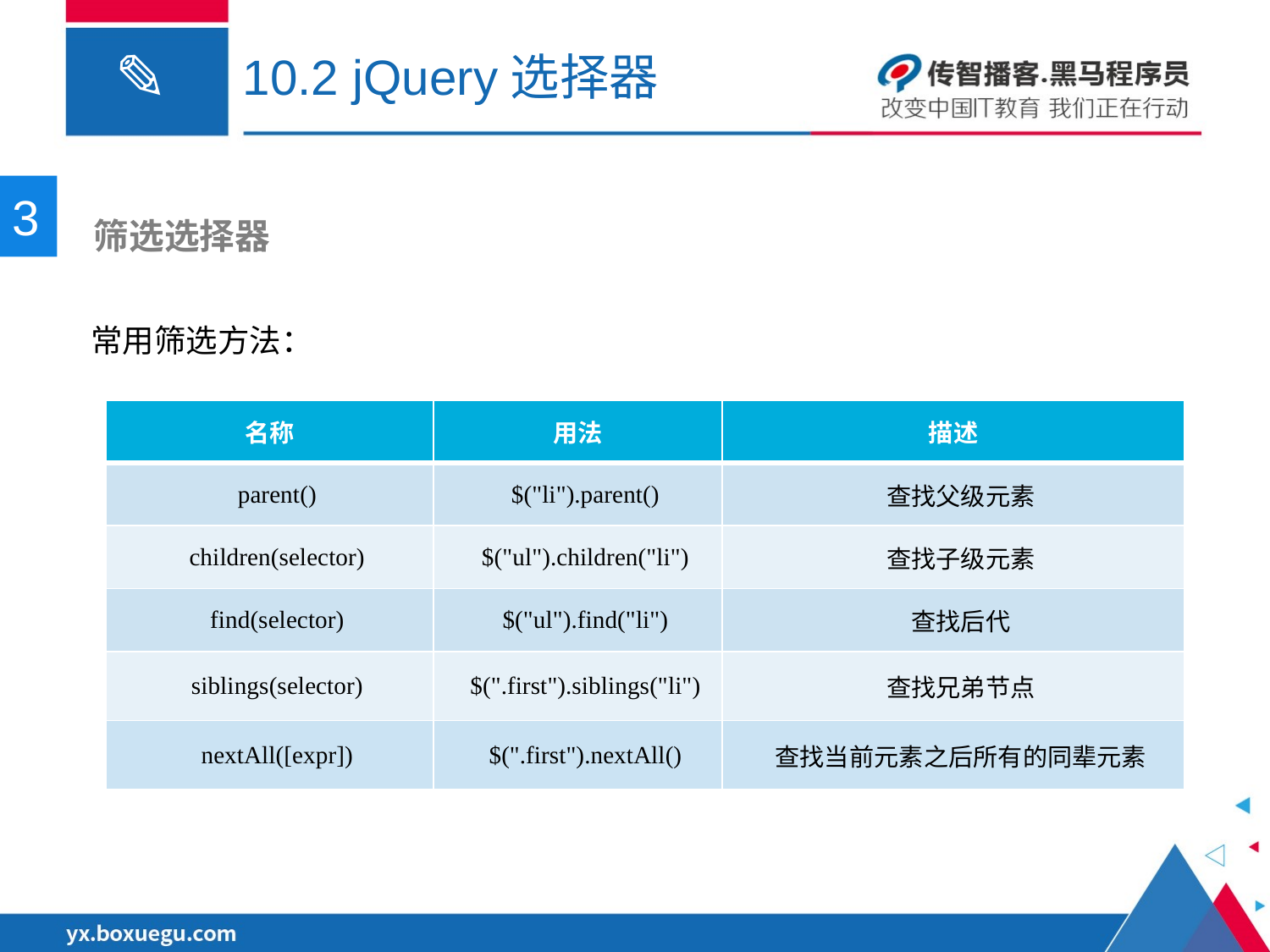

# 10.2 jQuery选择器

3
  筛选选择器
常用筛选方法：
| 名称 | 用法 | 描述 |
| --- | --- | --- |
| parent() | $("li").parent() | 查找父级元素 |
| children(selector) | $("ul").children("li") | 查找子级元素 |
| find(selector) | $("ul").find("li") | 查找后代 |
| siblings(selector) | $(".first").siblings("li") | 查找兄弟节点 |
| nextAll([expr]) | $(".first").nextAll() | 查找当前元素之后所有的同辈元素 |